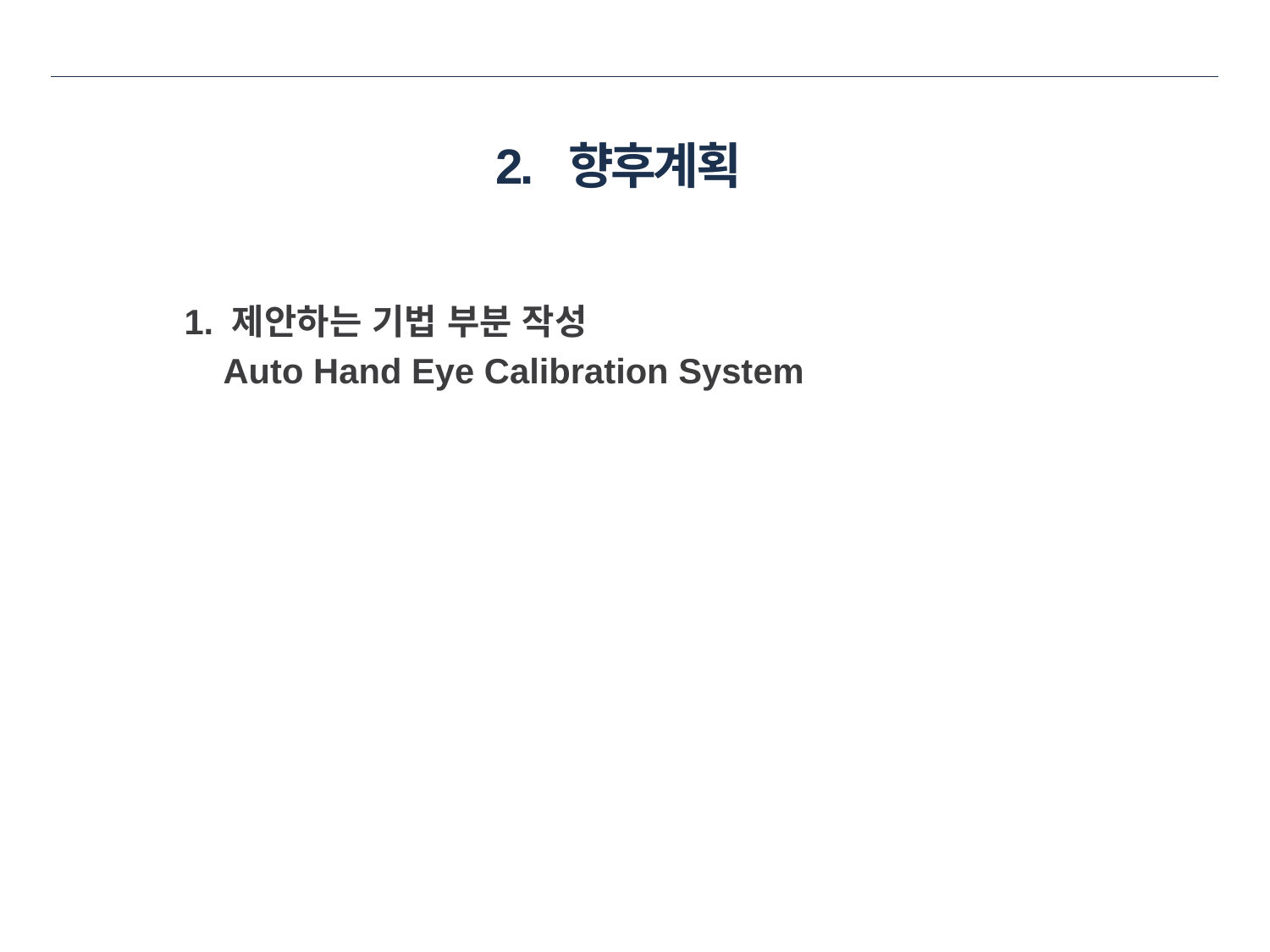

2.  향후계획

          1. 제안하는 기법 부분 작성
              Auto Hand Eye Calibration System